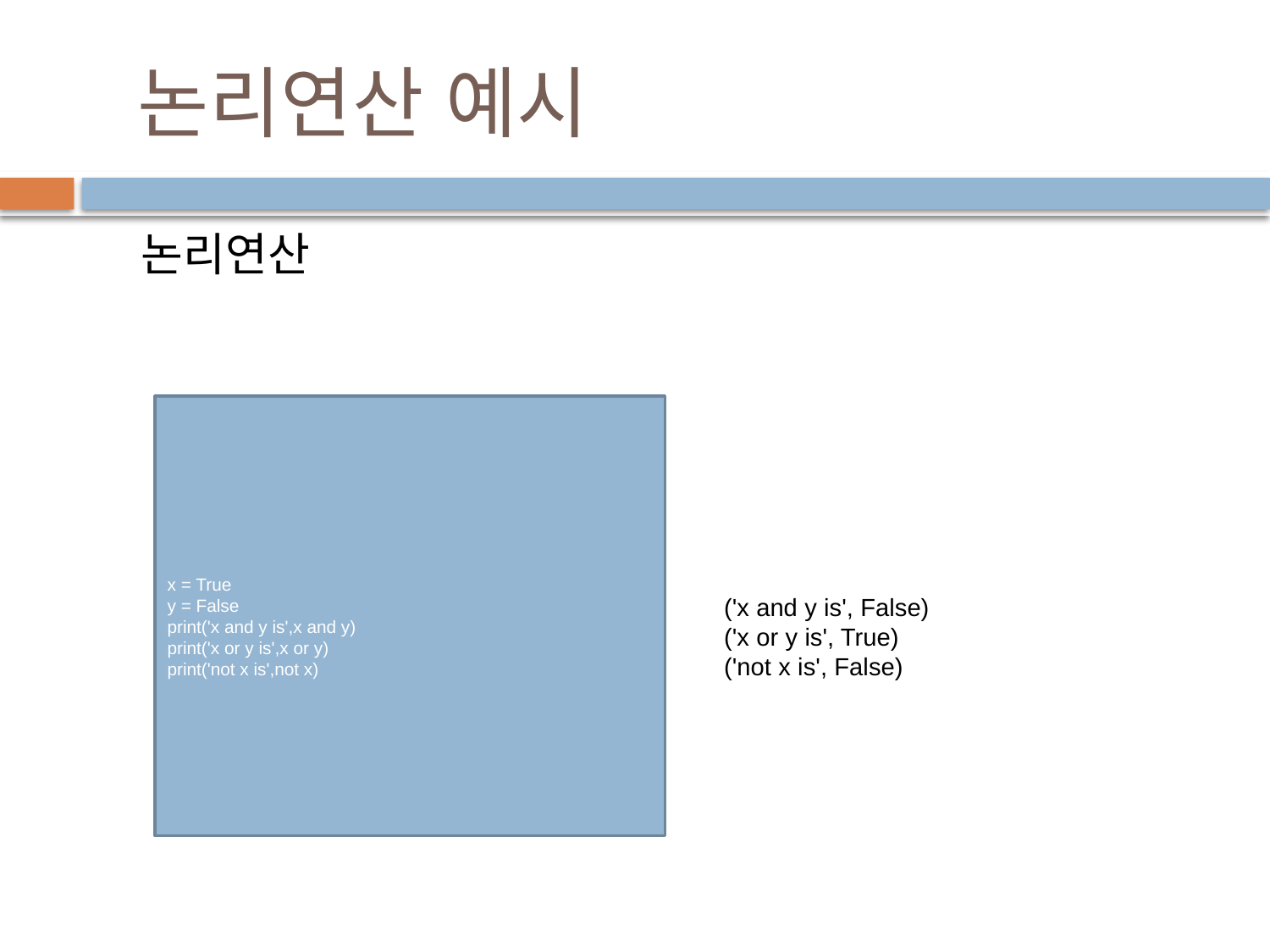

# 논리연산 예시
논리연산

x = True
y = False
print('x and y is',x and y)
print('x or y is',x or y)
print('not x is',not x)
('x and y is', False)
('x or y is', True)
('not x is', False)